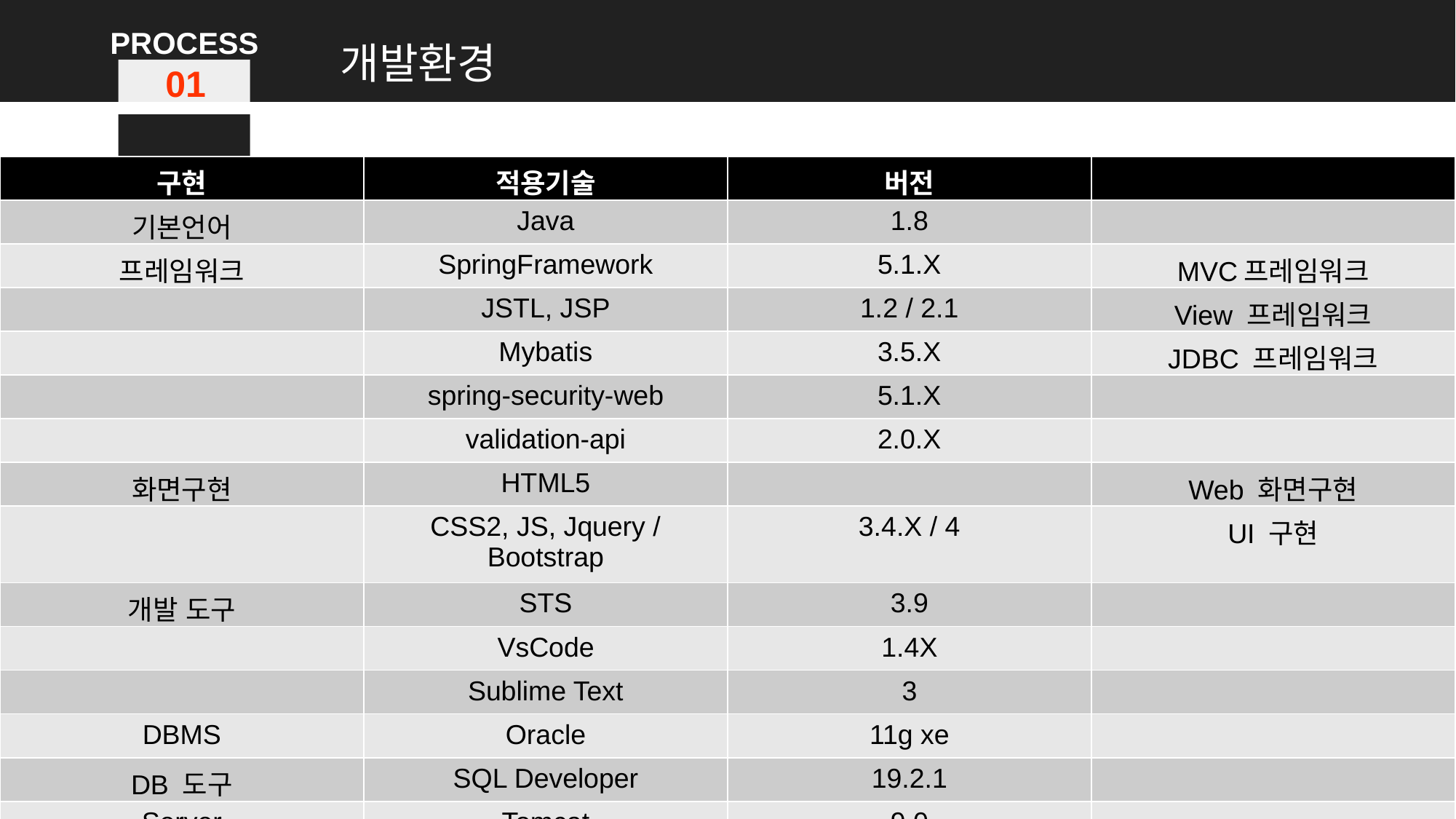

PROCESS
개발환경
01

| 구현 | 적용기술 | 버전 |  |
| --- | --- | --- | --- |
| 기본언어 | Java | 1.8 |  |
| 프레임워크 | SpringFramework | 5.1.X | MVC프레임워크 |
|  | JSTL, JSP | 1.2 / 2.1 | View 프레임워크 |
|  | Mybatis | 3.5.X | JDBC 프레임워크 |
|  | spring-security-web | 5.1.X |  |
|  | validation-api | 2.0.X |  |
| 화면구현 | HTML5 |  | Web 화면구현 |
|  | CSS2, JS, Jquery /Bootstrap | 3.4.X / 4 | UI 구현 |
| 개발 도구 | STS | 3.9 |  |
|  | VsCode | 1.4X |  |
|  | Sublime Text | 3 |  |
| DBMS | Oracle | 11g xe |  |
| DB 도구 | SQL Developer | 19.2.1 |  |
| Server | Tomcat | 9.0 |  |